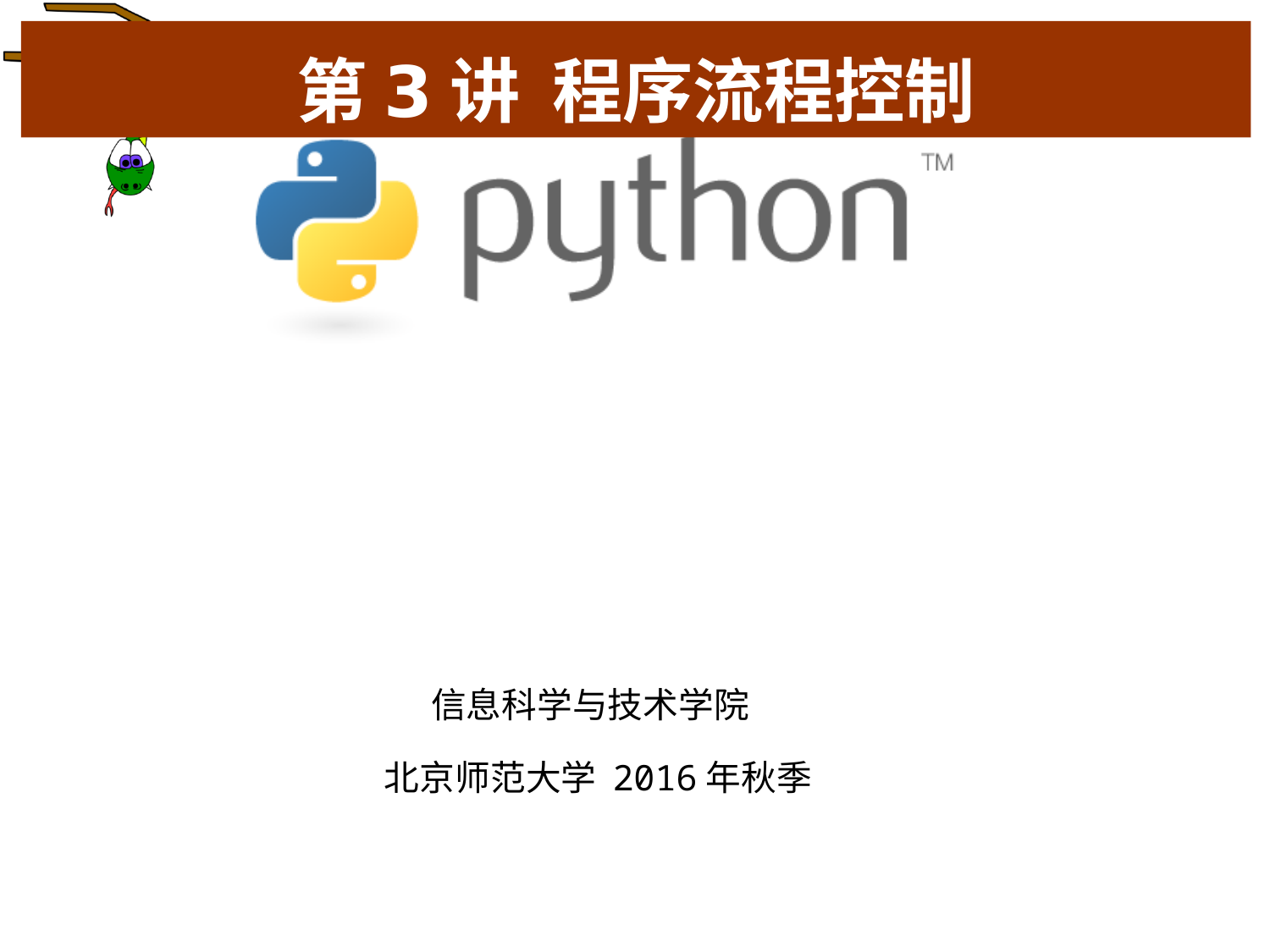

# 第3讲  程序流程控制
信息科学与技术学院
北京师范大学 2016年秋季
5